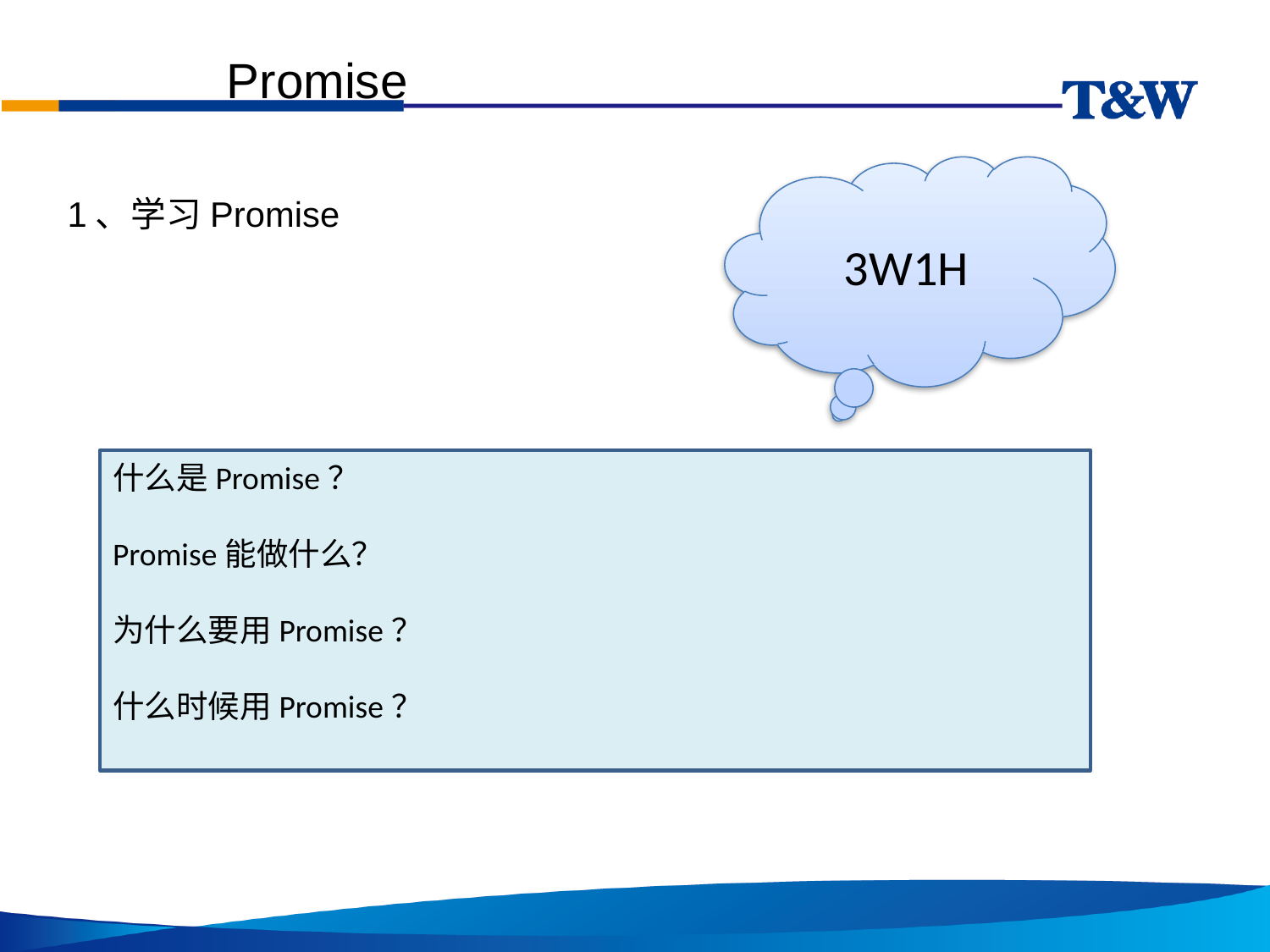

# Promise
3W1H
1、学习Promise

什么是Promise？

Promise能做什么？

为什么要用Promise？

什么时候用Promise？